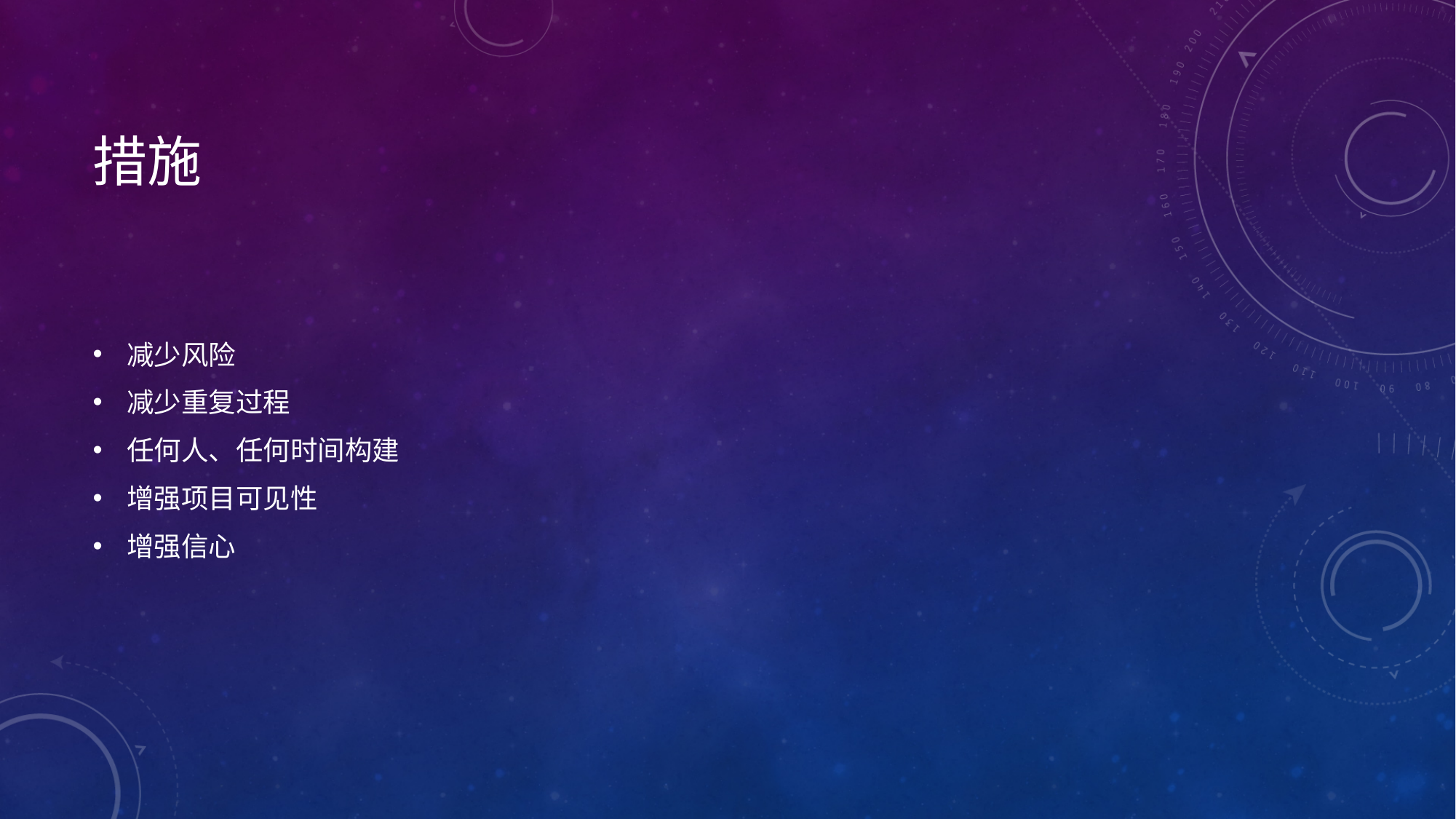

# 措施
减少风险
减少重复过程
任何人、任何时间构建
增强项目可见性
增强信心